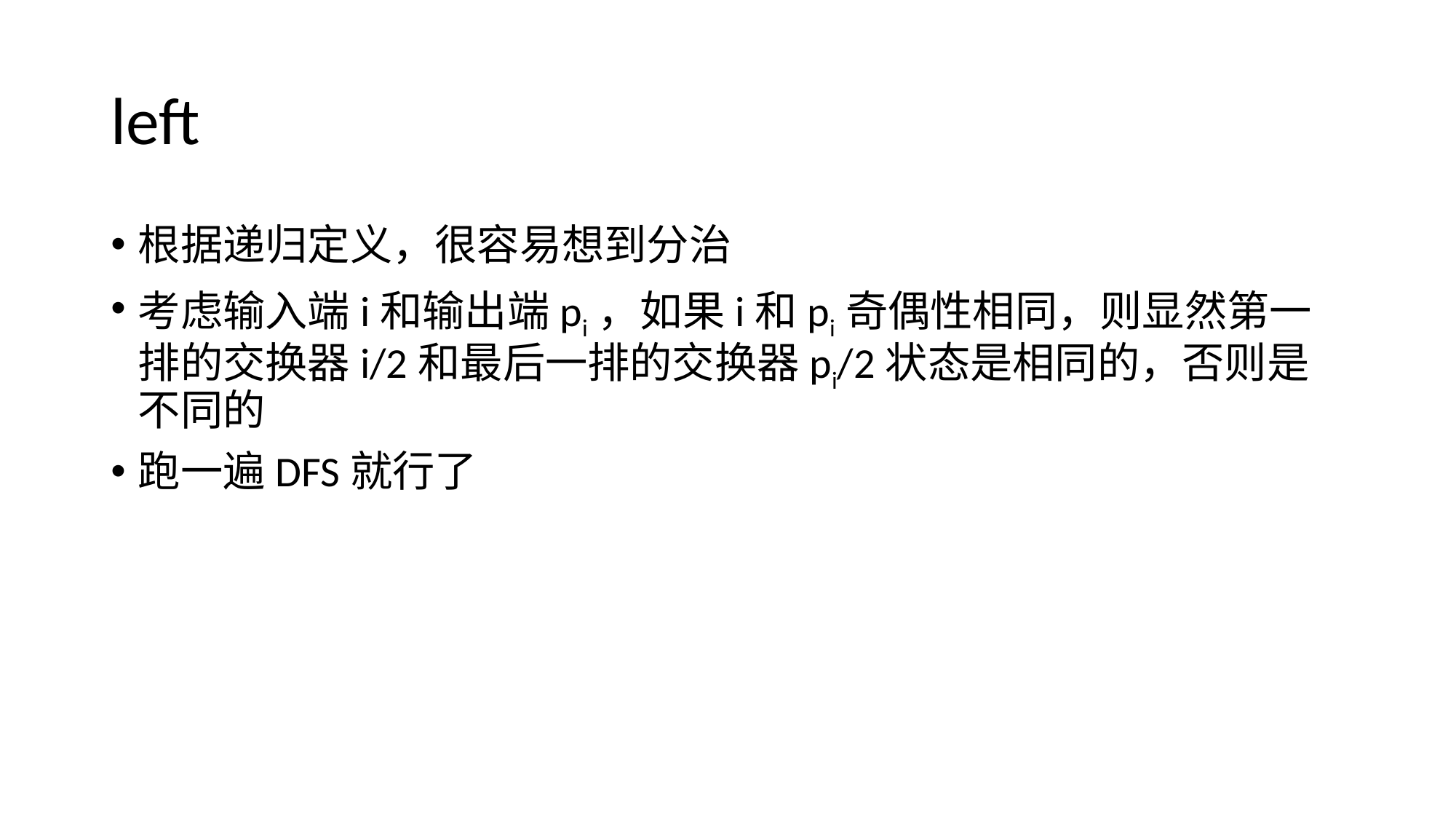

# left
根据递归定义，很容易想到分治
考虑输入端i和输出端pi，如果i和pi奇偶性相同，则显然第一排的交换器i/2和最后一排的交换器pi/2状态是相同的，否则是不同的
跑一遍DFS就行了